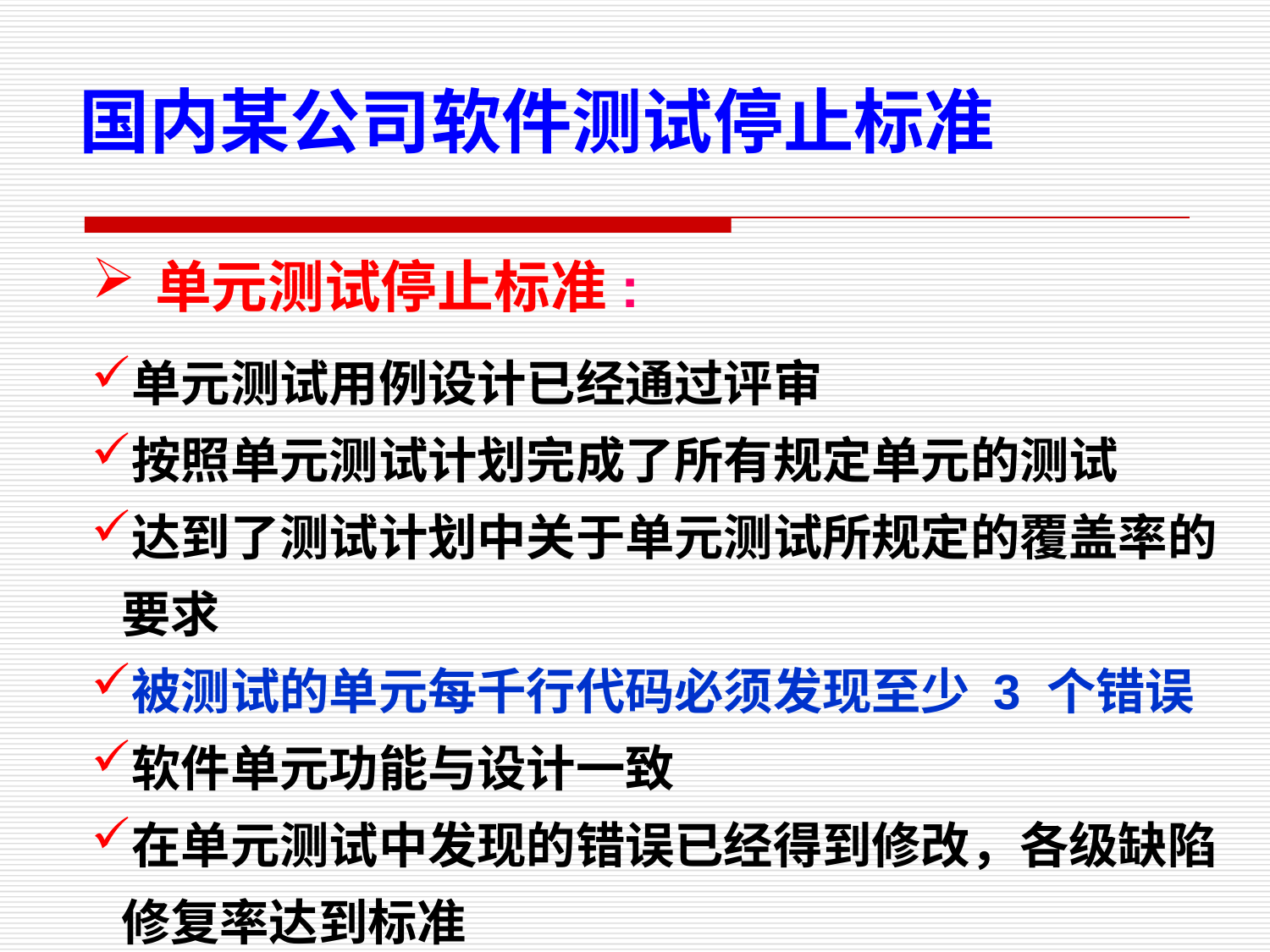

国内某公司软件测试停止标准
单元测试停止标准:
单元测试用例设计已经通过评审
按照单元测试计划完成了所有规定单元的测试
达到了测试计划中关于单元测试所规定的覆盖率的要求
被测试的单元每千行代码必须发现至少 3 个错误
软件单元功能与设计一致
在单元测试中发现的错误已经得到修改，各级缺陷修复率达到标准